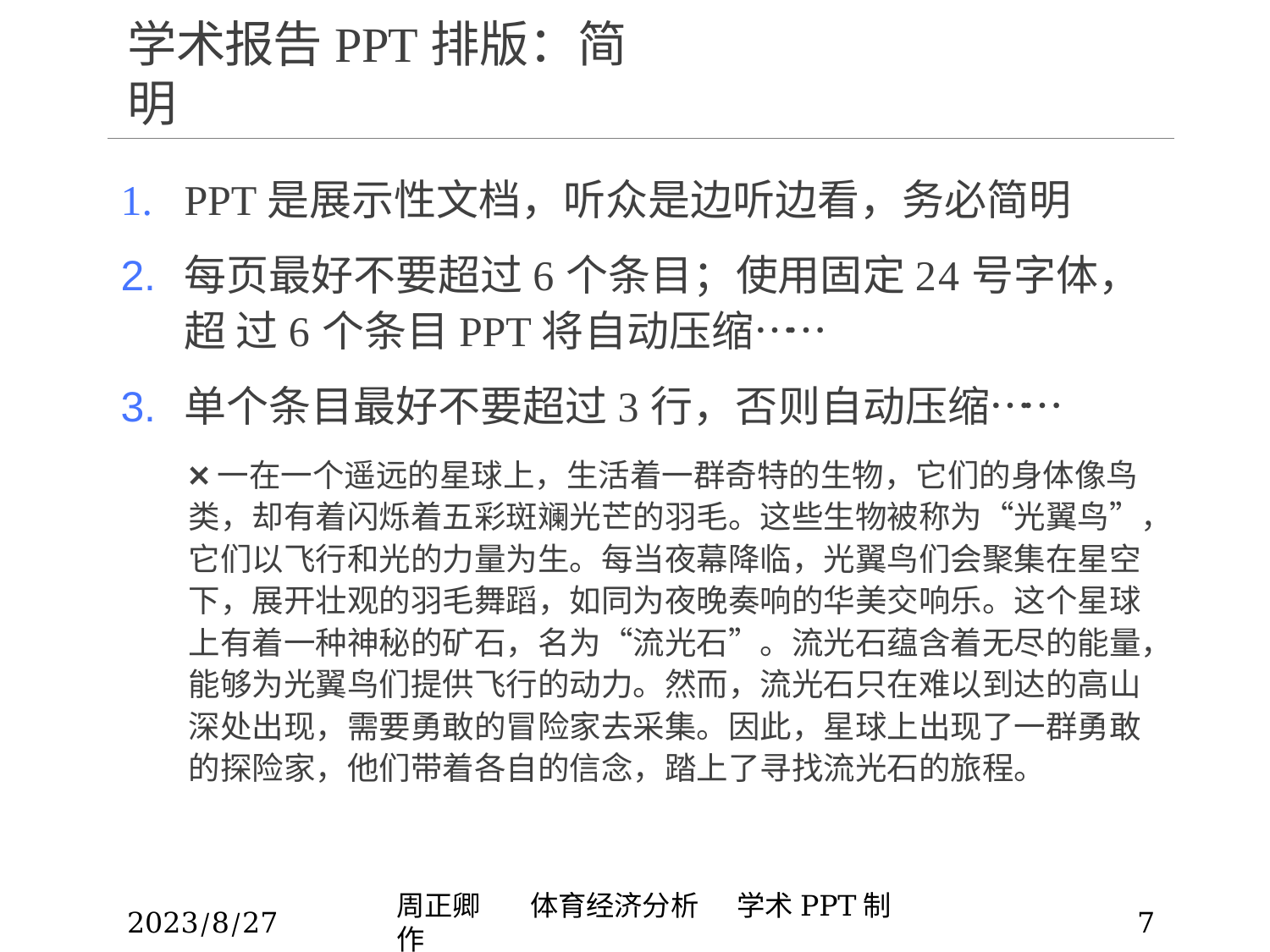

# 学术报告PPT排版：简明
PPT是展示性文档，听众是边听边看，务必简明
每页最好不要超过6个条目；使用固定24号字体，超 过6个条目PPT将自动压缩……
单个条目最好不要超过3行，否则自动压缩……
❌一在一个遥远的星球上，生活着一群奇特的生物，它们的身体像鸟类，却有着闪烁着五彩斑斓光芒的羽毛。这些生物被称为“光翼鸟”，它们以飞行和光的力量为生。每当夜幕降临，光翼鸟们会聚集在星空下，展开壮观的羽毛舞蹈，如同为夜晚奏响的华美交响乐。这个星球上有着一种神秘的矿石，名为“流光石”。流光石蕴含着无尽的能量，能够为光翼鸟们提供飞行的动力。然而，流光石只在难以到达的高山深处出现，需要勇敢的冒险家去采集。因此，星球上出现了一群勇敢的探险家，他们带着各自的信念，踏上了寻找流光石的旅程。
2023/8/27
周正卿	 体育经济分析      学术PPT制作
7